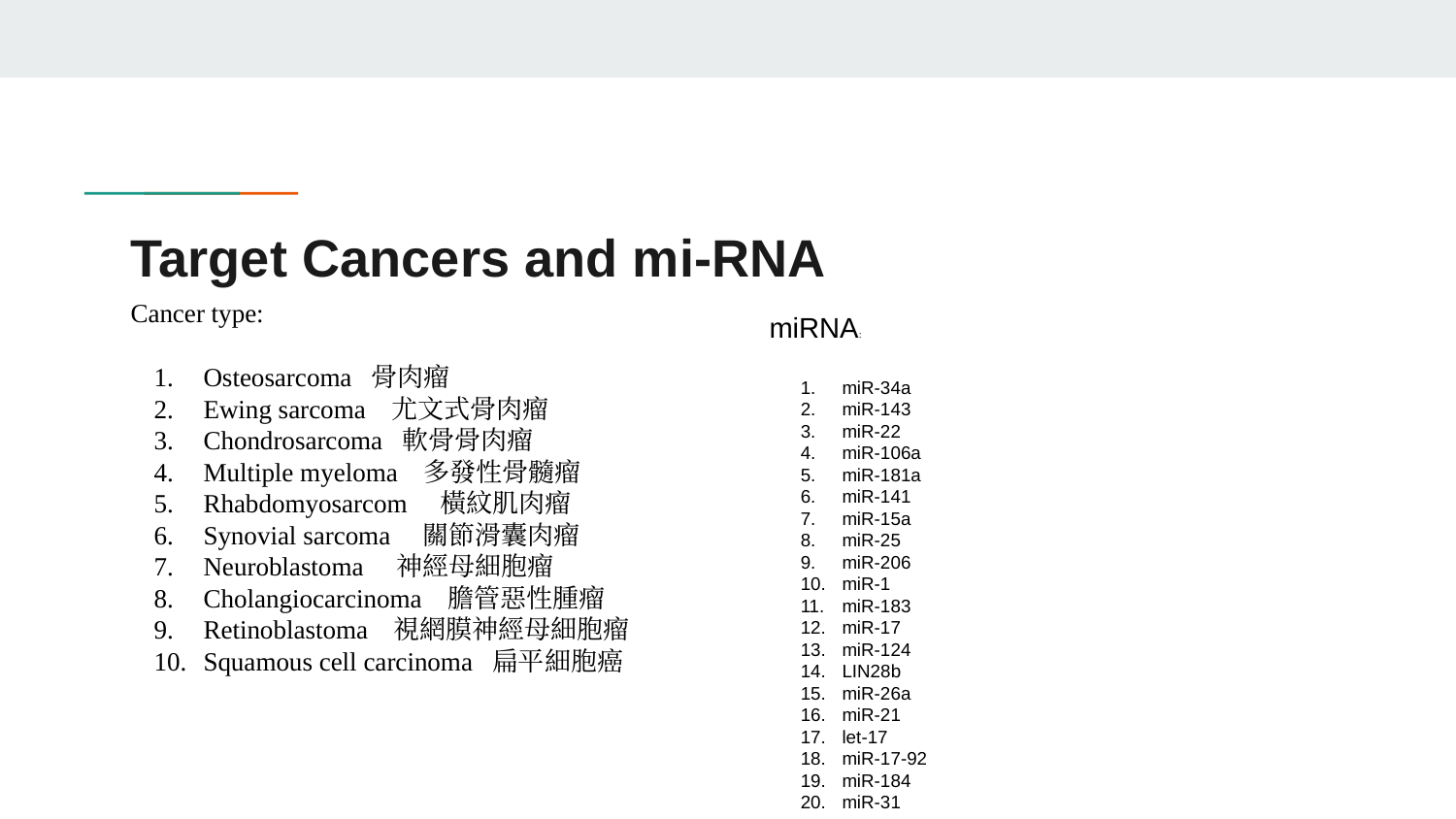

# Target Cancers and mi-RNA
Cancer type:
Osteosarcoma  骨肉瘤
Ewing sarcoma   尤文式骨肉瘤
Chondrosarcoma  軟骨骨肉瘤
Multiple myeloma   多發性骨髓瘤
Rhabdomyosarcom    橫紋肌肉瘤
Synovial sarcoma    關節滑囊肉瘤
Neuroblastoma    神經母細胞瘤
Cholangiocarcinoma   膽管惡性腫瘤
Retinoblastoma   視網膜神經母細胞瘤
Squamous cell carcinoma  扁平細胞癌
miRNA:
miR-34a
miR-143
miR-22
miR-106a
miR-181a
miR-141
miR-15a
miR-25
miR-206
miR-1
miR-183
miR-17
miR-124
LIN28b
miR-26a
miR-21
let-17
miR-17-92
miR-184
miR-31